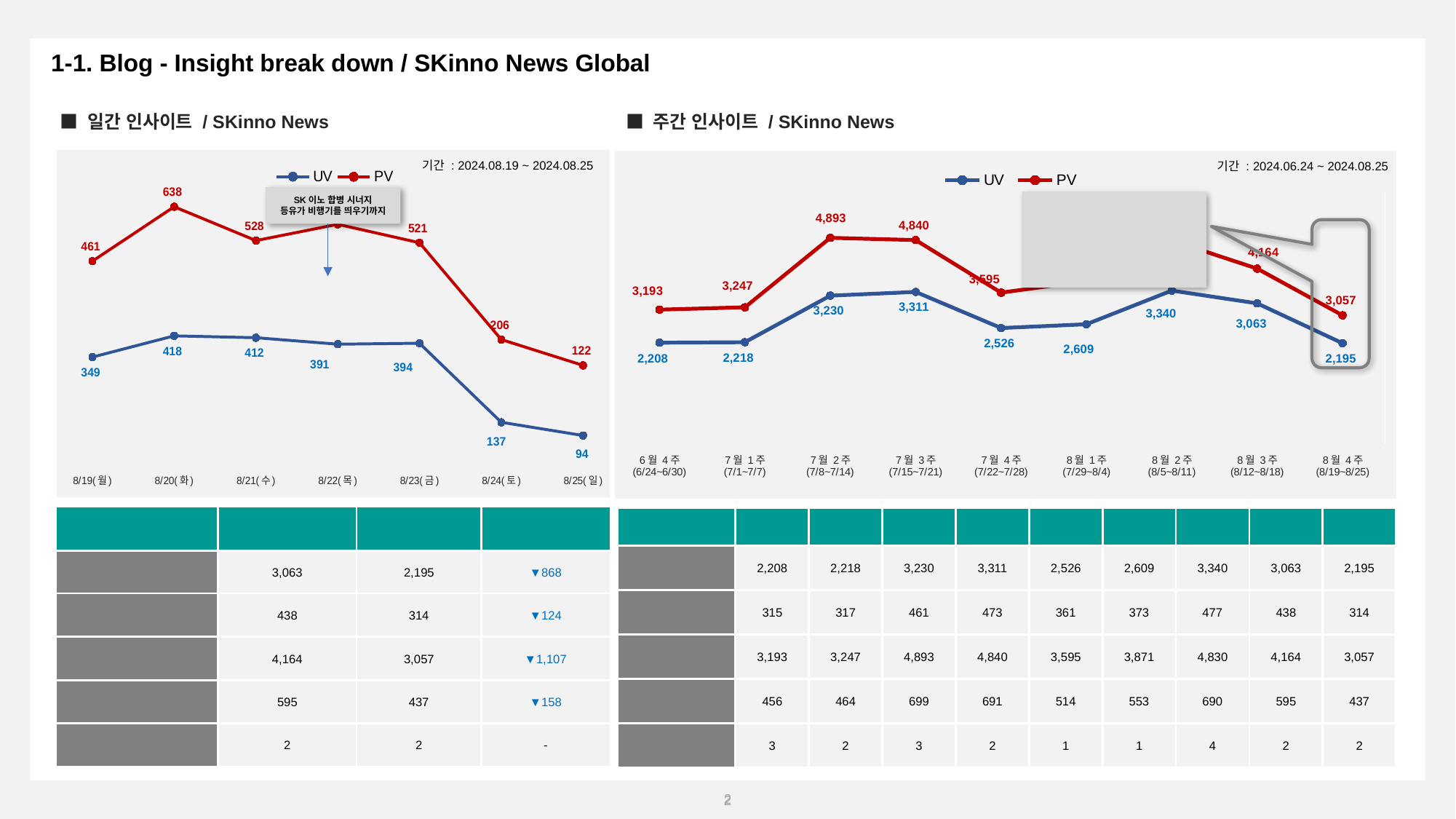

1-1. Blog - Insight break down / SKinno News Global
■ 일간 인사이트 / SKinno News
■ 주간 인사이트 / SKinno News

### Chart

| Category |  |  |
|---|---|---|
| 8/19(월) | 349.0 | 461.0 |
| 8/20(화) | 418.0 | 638.0 |
| 8/21(수) | 412.0 | 528.0 |
| 8/22(목) | 391.0 | 581.0 |
| 8/23(금) | 394.0 | 521.0 |
| 8/24(토) | 137.0 | 206.0 |
| 8/25(일) | 94.0 | 122.0 |

### Chart

| Category |  |  |
|---|---|---|
| 6월 4주
(6/24~6/30) | 2208.0 | 3193.0 |
| 7월 1주
(7/1~7/7) | 2218.0 | 3247.0 |
| 7월 2주
(7/8~7/14) | 3230.0 | 4893.0 |
| 7월 3주
(7/15~7/21) | 3311.0 | 4840.0 |
| 7월 4주
(7/22~7/28) | 2526.0 | 3595.0 |
| 8월 1주
(7/29~8/4) | 2609.0 | 3871.0 |
| 8월 2주
(8/5~8/11) | 3340.0 | 4830.0 |
| 8월 3주
(8/12~8/18) | 3063.0 | 4164.0 |
| 8월 4주
(8/19~8/25) | 2195.0 | 3057.0 |
기간 : 2024.08.19 ~ 2024.08.25
기간 : 2024.06.24 ~ 2024.08.25
SK이노 합병 시너지
등유가 비행기를 띄우기까지

| 날짜 | 6월4주 | 7월1주 | 7월2주 | 7월3주 | 7월4주 | 8월1주 | 8월2주 | 8월3주 | 8월4주 |
| --- | --- | --- | --- | --- | --- | --- | --- | --- | --- |
| 주간 총 방문자 수 | 2,208 | 2,218 | 3,230 | 3,311 | 2,526 | 2,609 | 3,340 | 3,063 | 2,195 |
| 일 방문자 수 | 315 | 317 | 461 | 473 | 361 | 373 | 477 | 438 | 314 |
| 주간 총 페이지뷰 | 3,193 | 3,247 | 4,893 | 4,840 | 3,595 | 3,871 | 4,830 | 4,164 | 3,057 |
| 일페이지뷰 | 456 | 464 | 699 | 691 | 514 | 553 | 690 | 595 | 437 |
| 콘텐츠 | 3 | 2 | 3 | 2 | 1 | 1 | 4 | 2 | 2 |
| 구분 | 전주 | 금주 | 증감 |
| --- | --- | --- | --- |
| 주간 총 방문자 수 | 3,063 | 2,195 | ▼868 |
| 일 방문자 수 | 438 | 314 | ▼124 |
| 주간 총 페이지뷰 | 4,164 | 3,057 | ▼1,107 |
| 일페이지뷰 | 595 | 437 | ▼158 |
| 콘텐츠 | 2 | 2 | - |